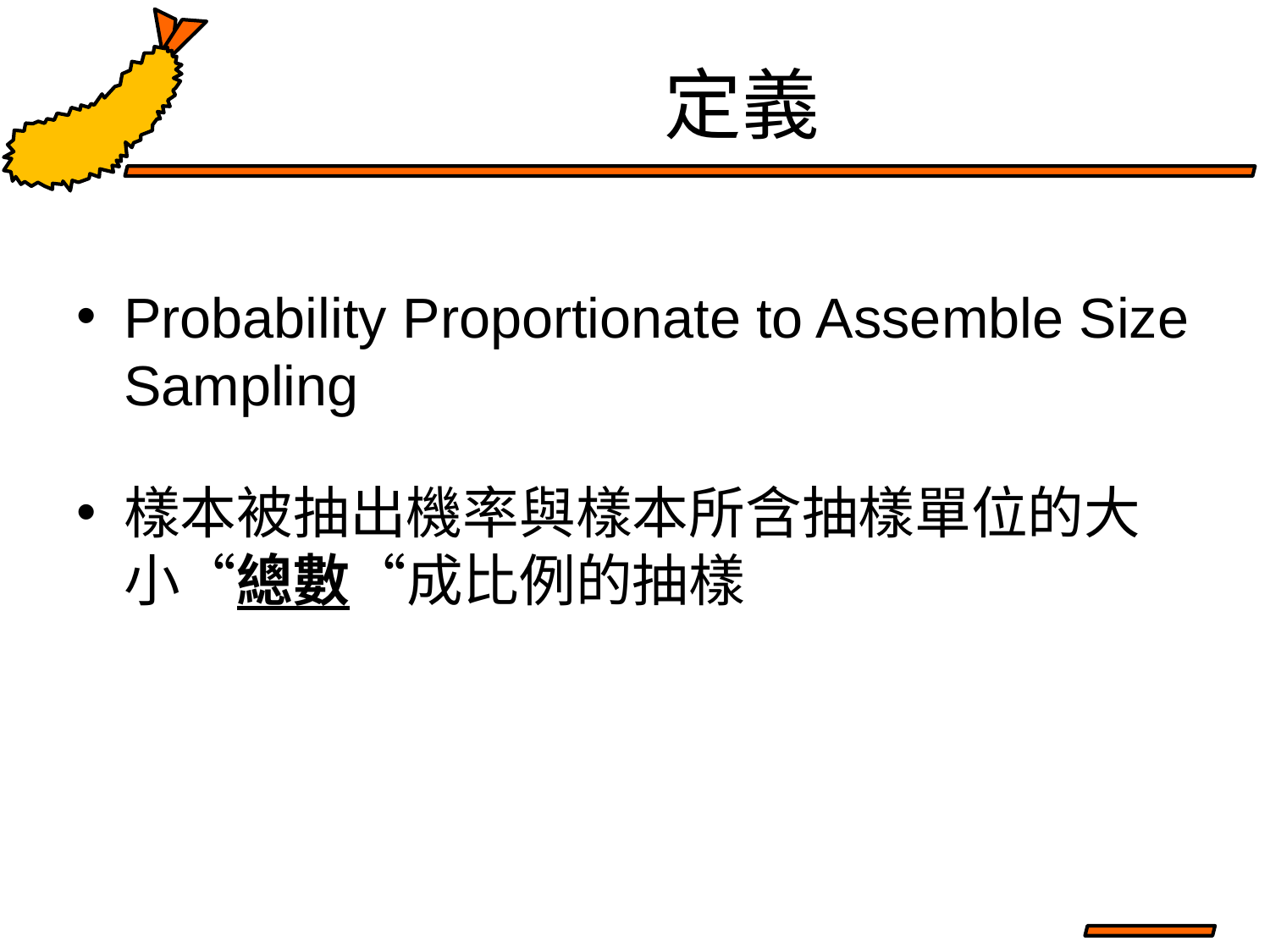

# 定義

Probability Proportionate to Assemble Size Sampling

樣本被抽出機率與樣本所含抽樣單位的大小“總數“成比例的抽樣